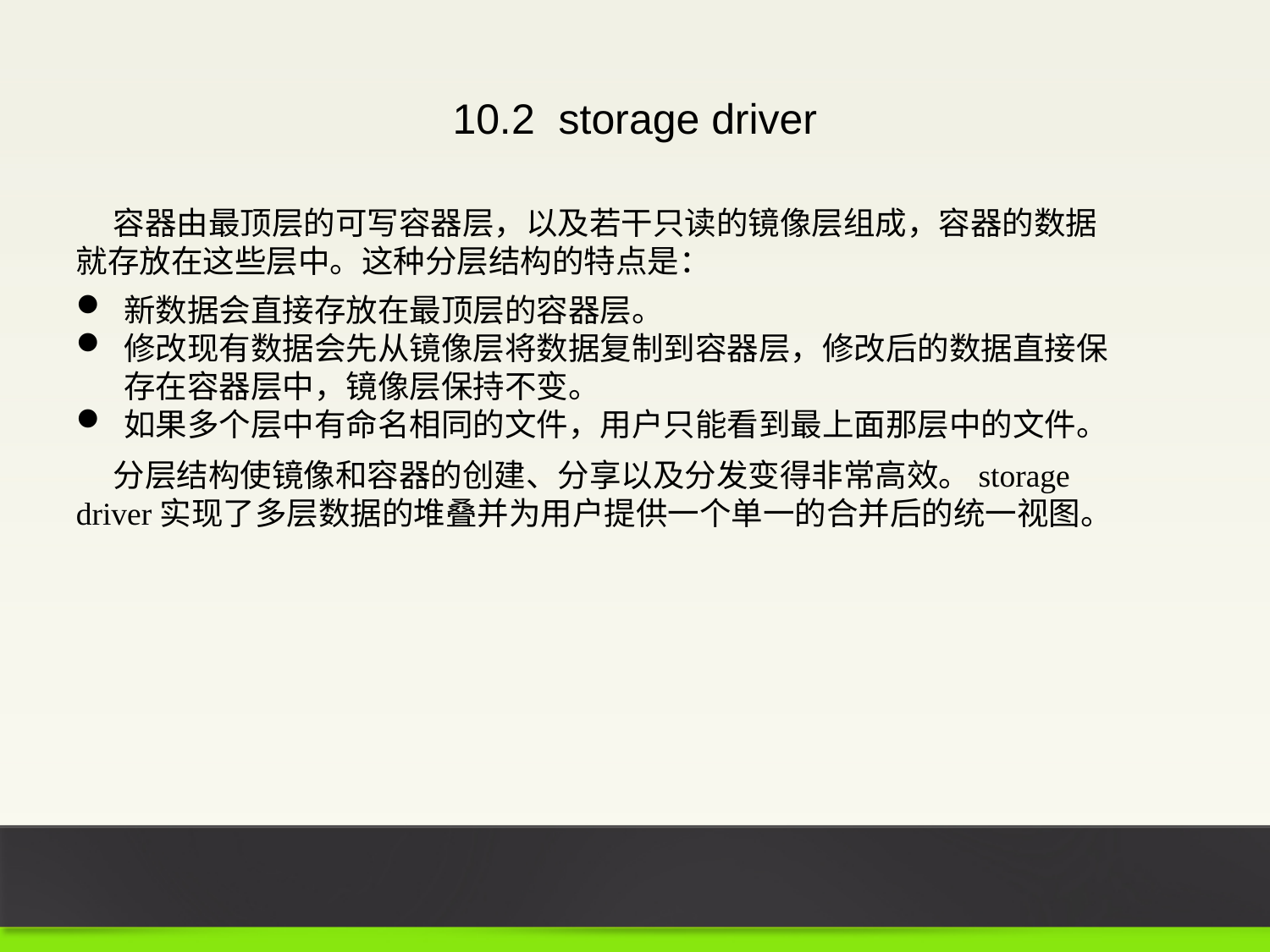

10.2  storage driver
容器由最顶层的可写容器层，以及若干只读的镜像层组成，容器的数据就存放在这些层中。这种分层结构的特点是：
新数据会直接存放在最顶层的容器层。
修改现有数据会先从镜像层将数据复制到容器层，修改后的数据直接保存在容器层中，镜像层保持不变。
如果多个层中有命名相同的文件，用户只能看到最上面那层中的文件。
分层结构使镜像和容器的创建、分享以及分发变得非常高效。storage driver实现了多层数据的堆叠并为用户提供一个单一的合并后的统一视图。